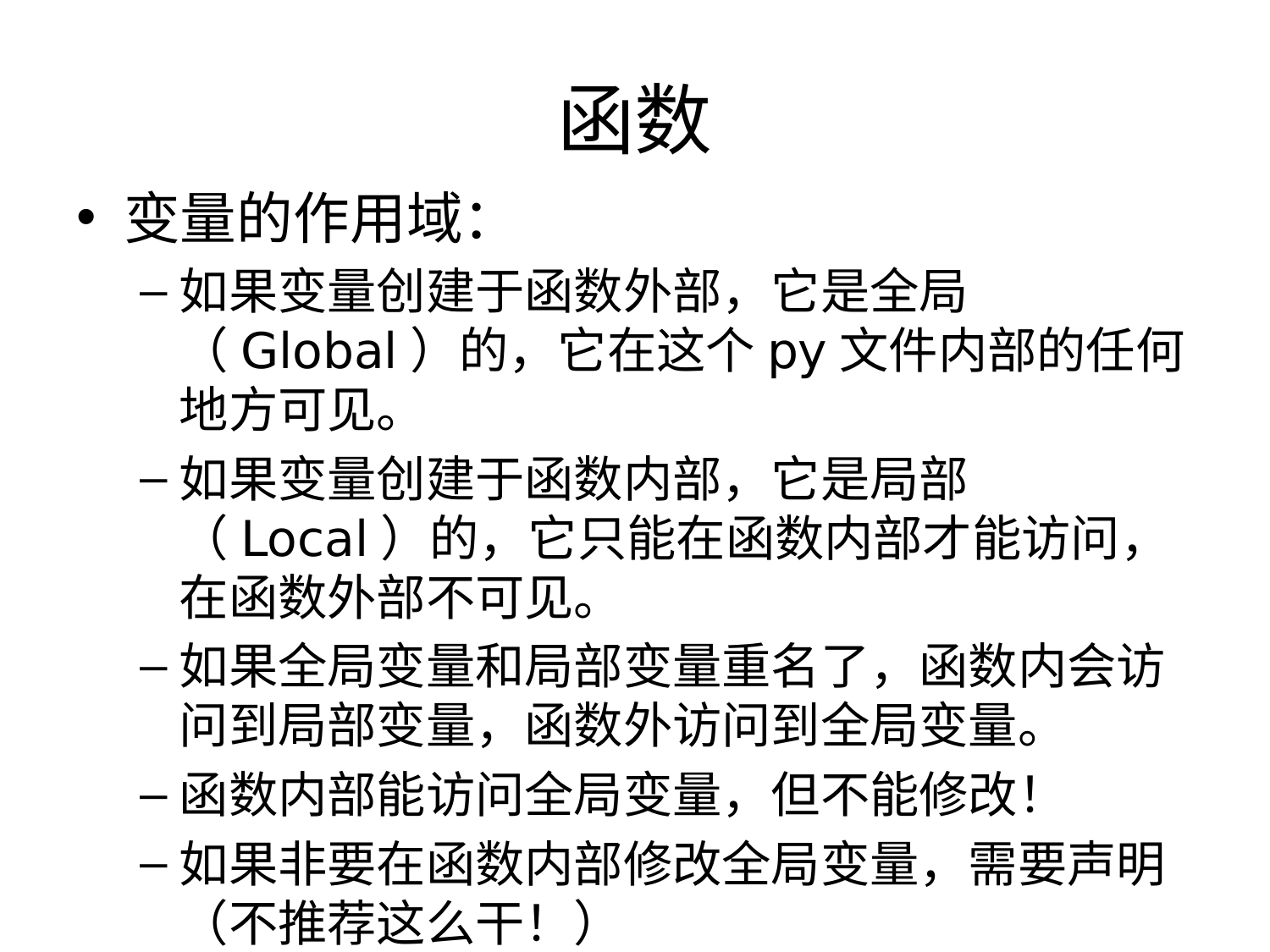

# 函数
变量的作用域：
如果变量创建于函数外部，它是全局（Global）的，它在这个py文件内部的任何地方可见。
如果变量创建于函数内部，它是局部（Local）的，它只能在函数内部才能访问，在函数外部不可见。
如果全局变量和局部变量重名了，函数内会访问到局部变量，函数外访问到全局变量。
函数内部能访问全局变量，但不能修改！
如果非要在函数内部修改全局变量，需要声明（不推荐这么干！）